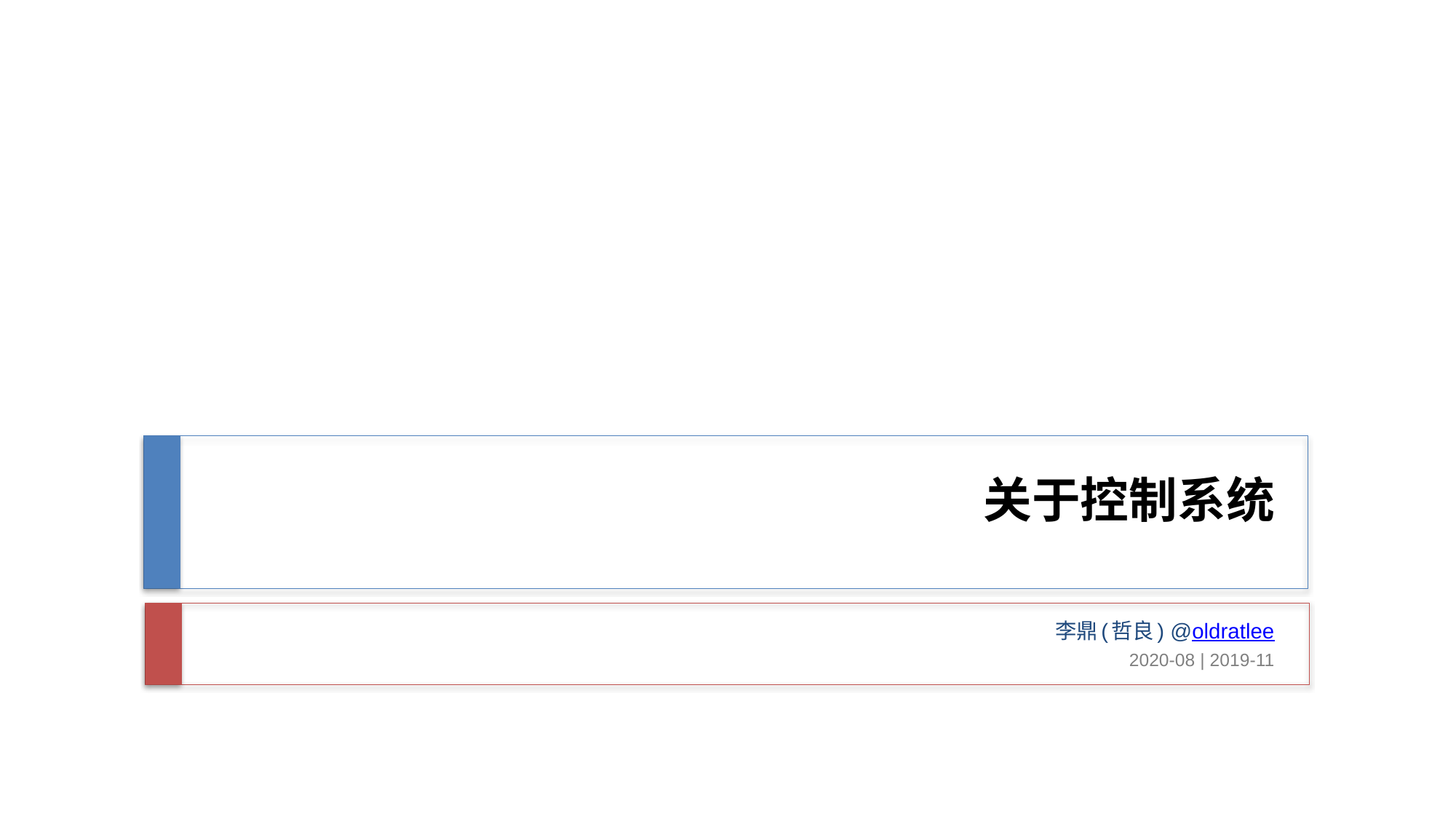

# 关于控制系统
 李鼎(哲良) @oldratlee
2020-08 | 2019-11